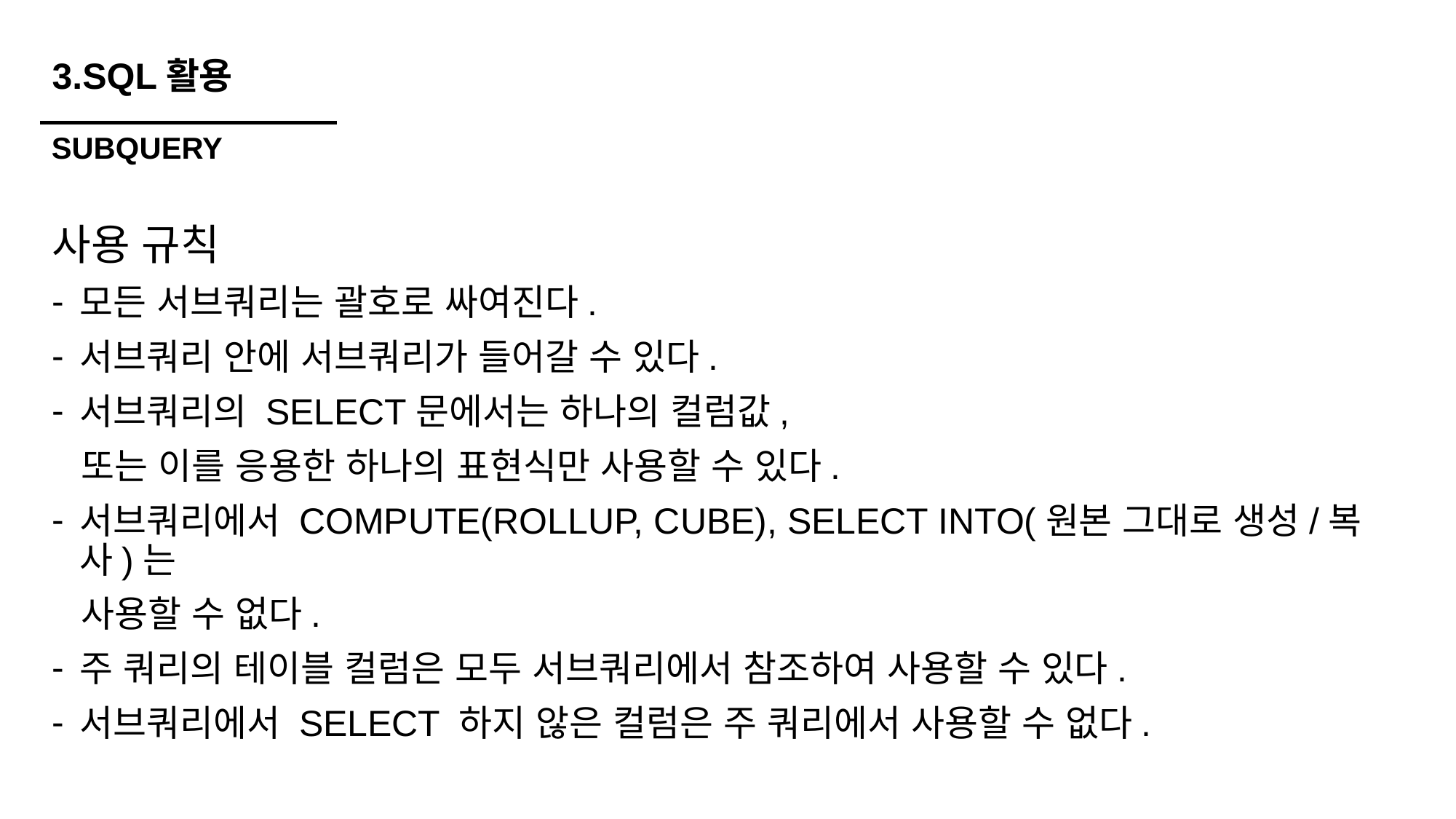

# 3.SQL활용
SUBQUERY
사용 규칙
모든 서브쿼리는 괄호로 싸여진다.
서브쿼리 안에 서브쿼리가 들어갈 수 있다.
서브쿼리의 SELECT문에서는 하나의 컬럼값,
  또는 이를 응용한 하나의 표현식만 사용할 수 있다.
서브쿼리에서 COMPUTE(ROLLUP, CUBE), SELECT INTO(원본 그대로 생성/복사)는
  사용할 수 없다.
주 쿼리의 테이블 컬럼은 모두 서브쿼리에서 참조하여 사용할 수 있다.
서브쿼리에서 SELECT 하지 않은 컬럼은 주 쿼리에서 사용할 수 없다.